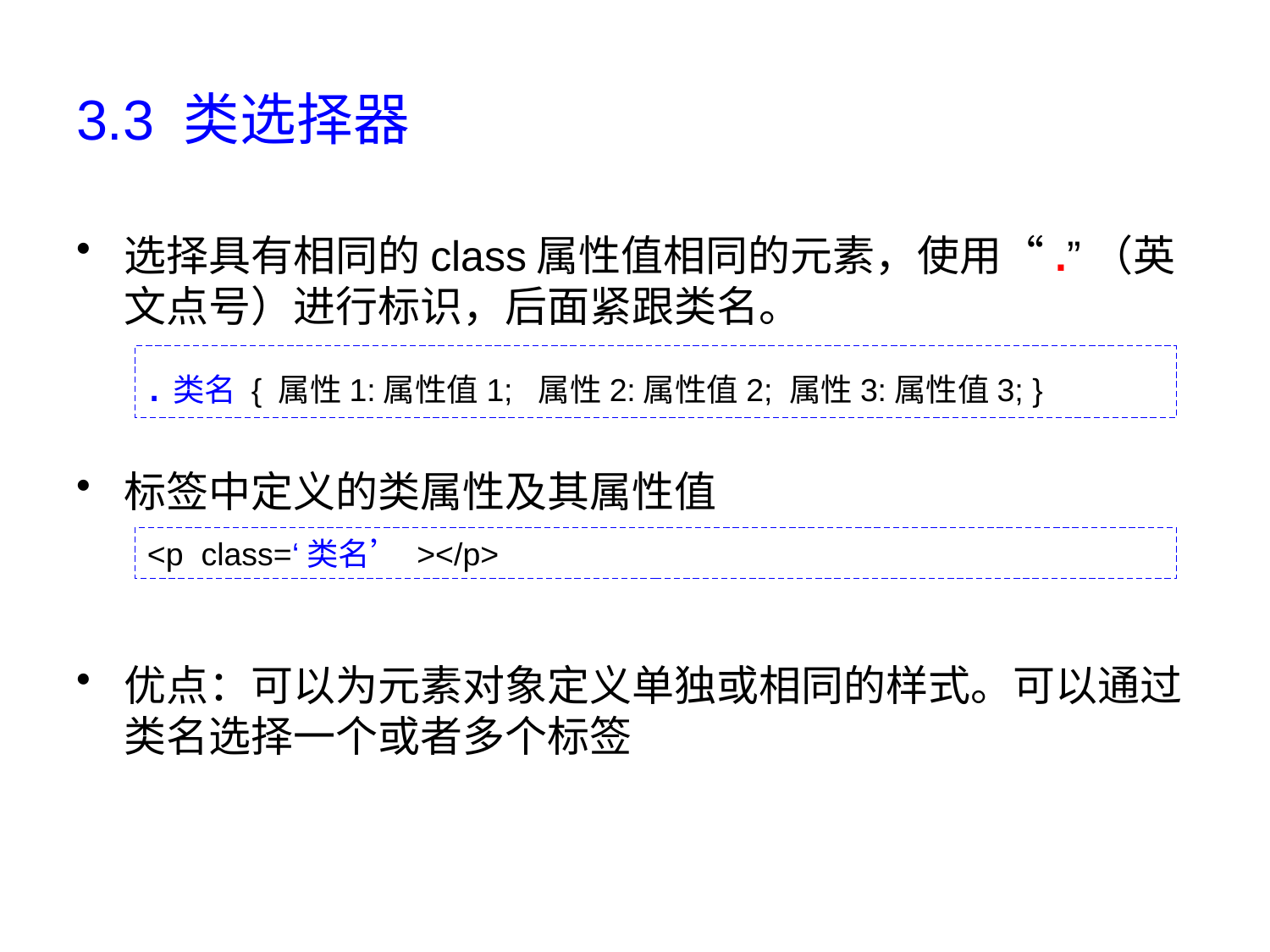

# 3.3 类选择器
选择具有相同的class属性值相同的元素，使用“.”（英文点号）进行标识，后面紧跟类名。

标签中定义的类属性及其属性值

优点：可以为元素对象定义单独或相同的样式。可以通过类名选择一个或者多个标签
.类名 { 属性1:属性值1;  属性2:属性值2; 属性3:属性值3; }
<p  class=‘类名’ ></p>